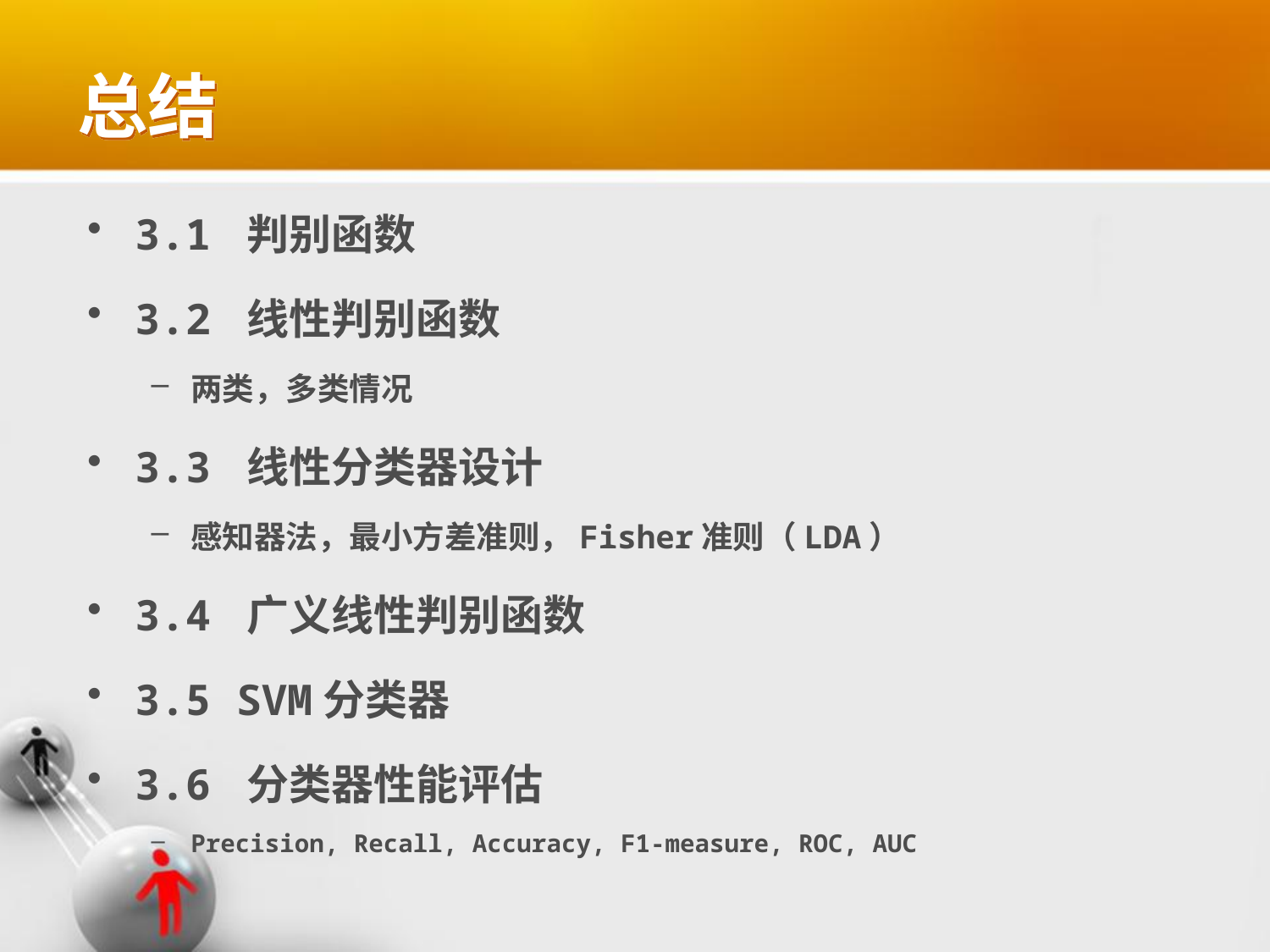

# 总结
3.1 判别函数
3.2 线性判别函数
两类，多类情况
3.3 线性分类器设计
感知器法，最小方差准则，Fisher准则（LDA）
3.4 广义线性判别函数
3.5 SVM分类器
3.6 分类器性能评估
Precision, Recall, Accuracy, F1-measure, ROC, AUC